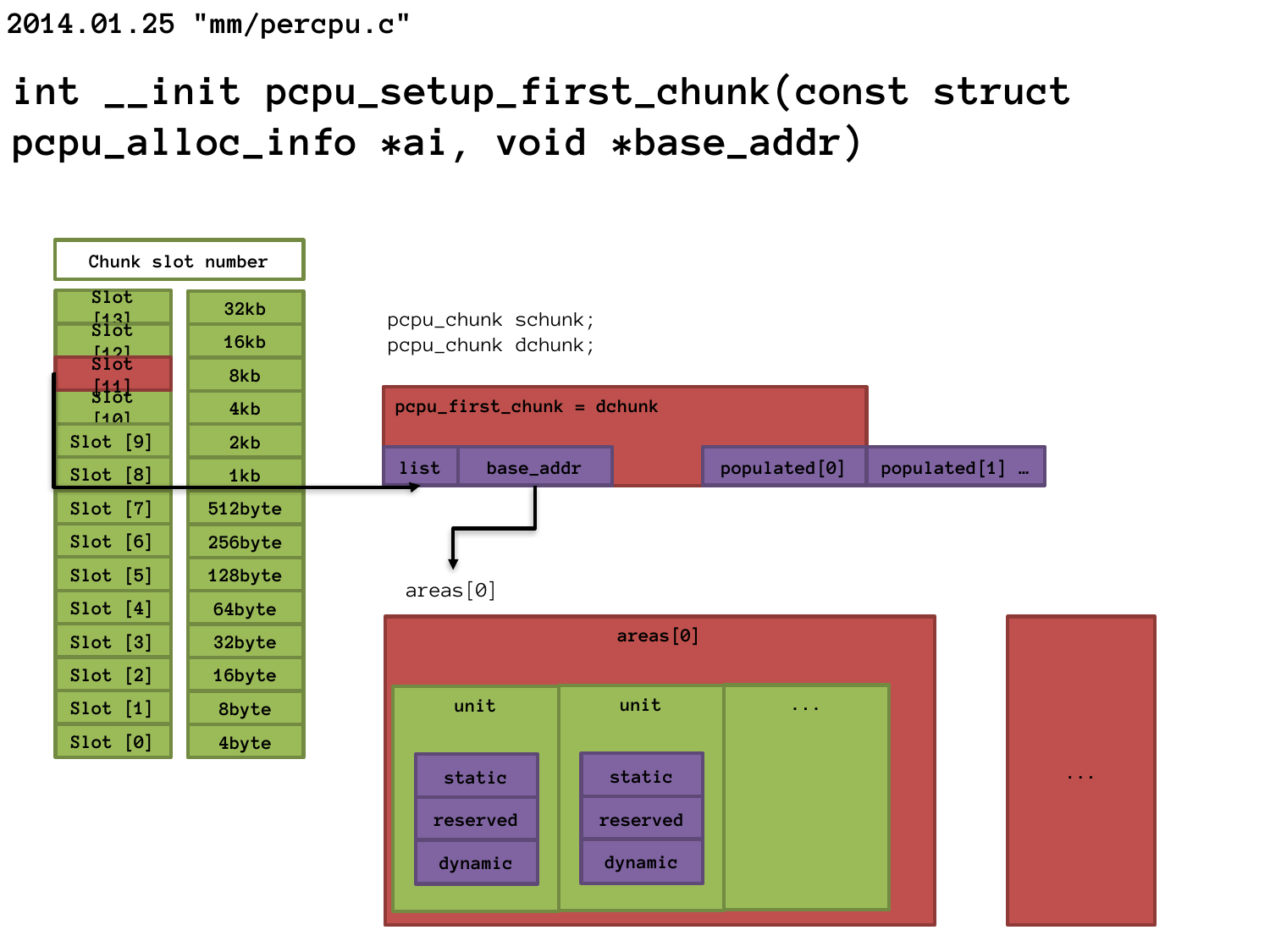

# 2014.01.25 "mm/percpu.c"
int __init pcpu_setup_first_chunk(const struct pcpu_alloc_info *ai, void *base_addr)
각 ai, gi 변수들은 pcpu_* 전역변수에 다 할당하므로,
추후 ai, gi를 위해 할당한 메모리는 free 된다.

pcpu_nr_groups = ai->nr_groups;
pcpu_group_offsets = group_offsets;
pcpu_group_sizes = group_sizes;
pcpu_unit_map = unit_map;
pcpu_unit_offsets = unit_off;

/* determine basic parameters */
pcpu_unit_pages = ai->unit_size >> PAGE_SHIFT;
pcpu_unit_size = pcpu_unit_pages << PAGE_SHIFT;
pcpu_atom_size = ai->atom_size;
pcpu_chunk_struct_size = sizeof(struct pcpu_chunk) +
        BITS_TO_LONGS(pcpu_unit_pages) * sizeof(unsigned long);

/*
 * Allocate chunk slots.  The additional last slot is for
 * empty chunks.
 */
pcpu_nr_slots = __pcpu_size_to_slot(pcpu_unit_size) + 2;
pcpu_slot = alloc_bootmem(pcpu_nr_slots * sizeof(pcpu_slot[0]));

/* link the first chunk in */
pcpu_first_chunk = dchunk ?: schunk;
pcpu_chunk_relocate(pcpu_first_chunk, -1);

/* we're done */
pcpu_base_addr = base_addr;

Chunk slot number
Slot [13]
32kb
pcpu_chunk schunk;
pcpu_chunk dchunk;
Slot [12]
16kb
Slot [11]
8kb
pcpu_first_chunk = dchunk
Slot [10]
4kb
Slot [9]
2kb
list
base_addr
populated[0]
populated[1] …
Slot [8]
1kb
Slot [7]
512byte
Slot [6]
256byte
Slot [5]
128byte
areas[0]
Slot [4]
64byte
areas[0]
...
Slot [3]
32byte
Slot [2]
16byte
...
unit
unit
Slot [1]
8byte
Slot [0]
4byte
static
reserved
dynamic
static
reserved
dynamic